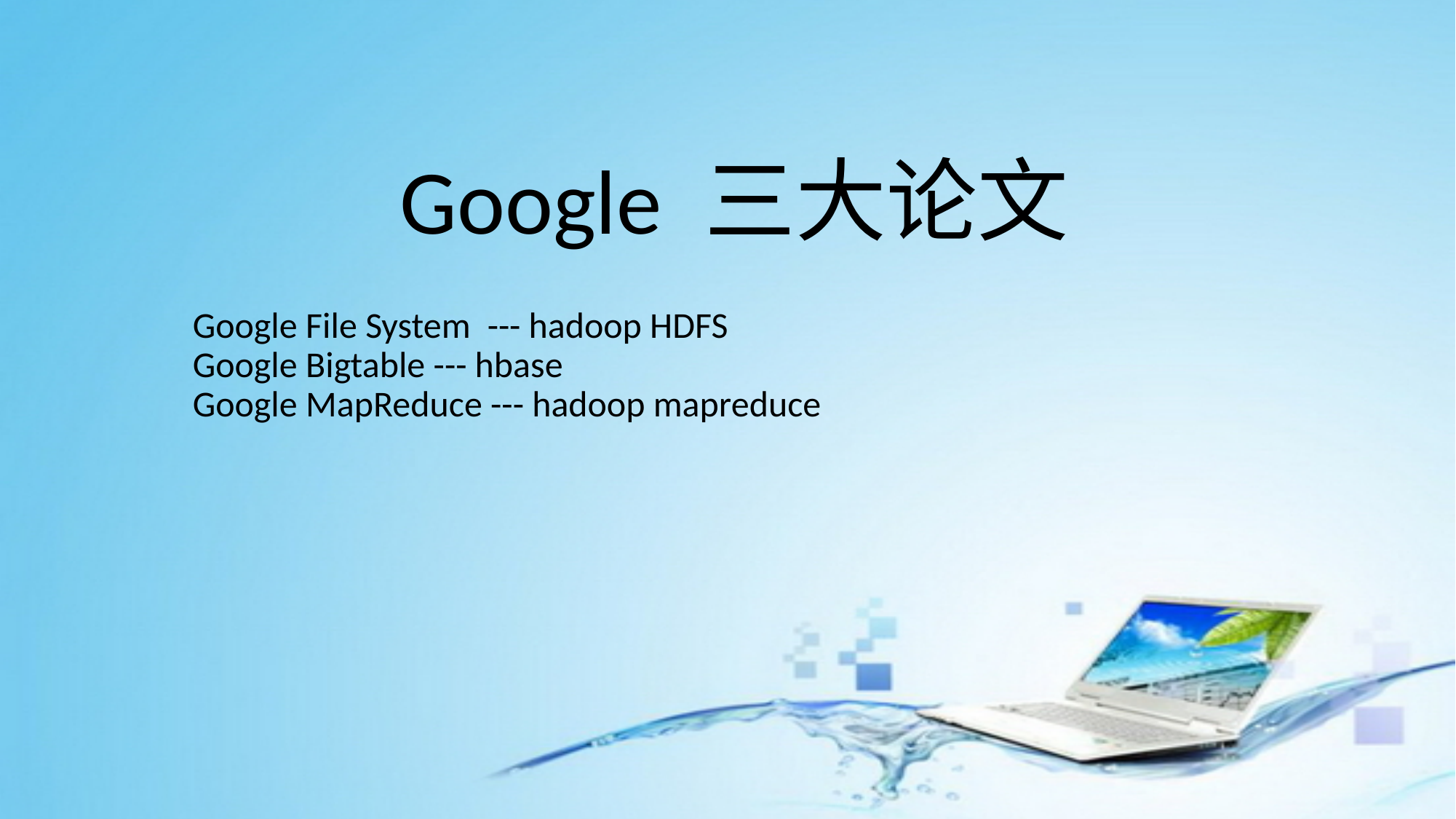

# Google 三大论文
Google File System  --- hadoop HDFS
Google Bigtable --- hbase
Google MapReduce --- hadoop mapreduce